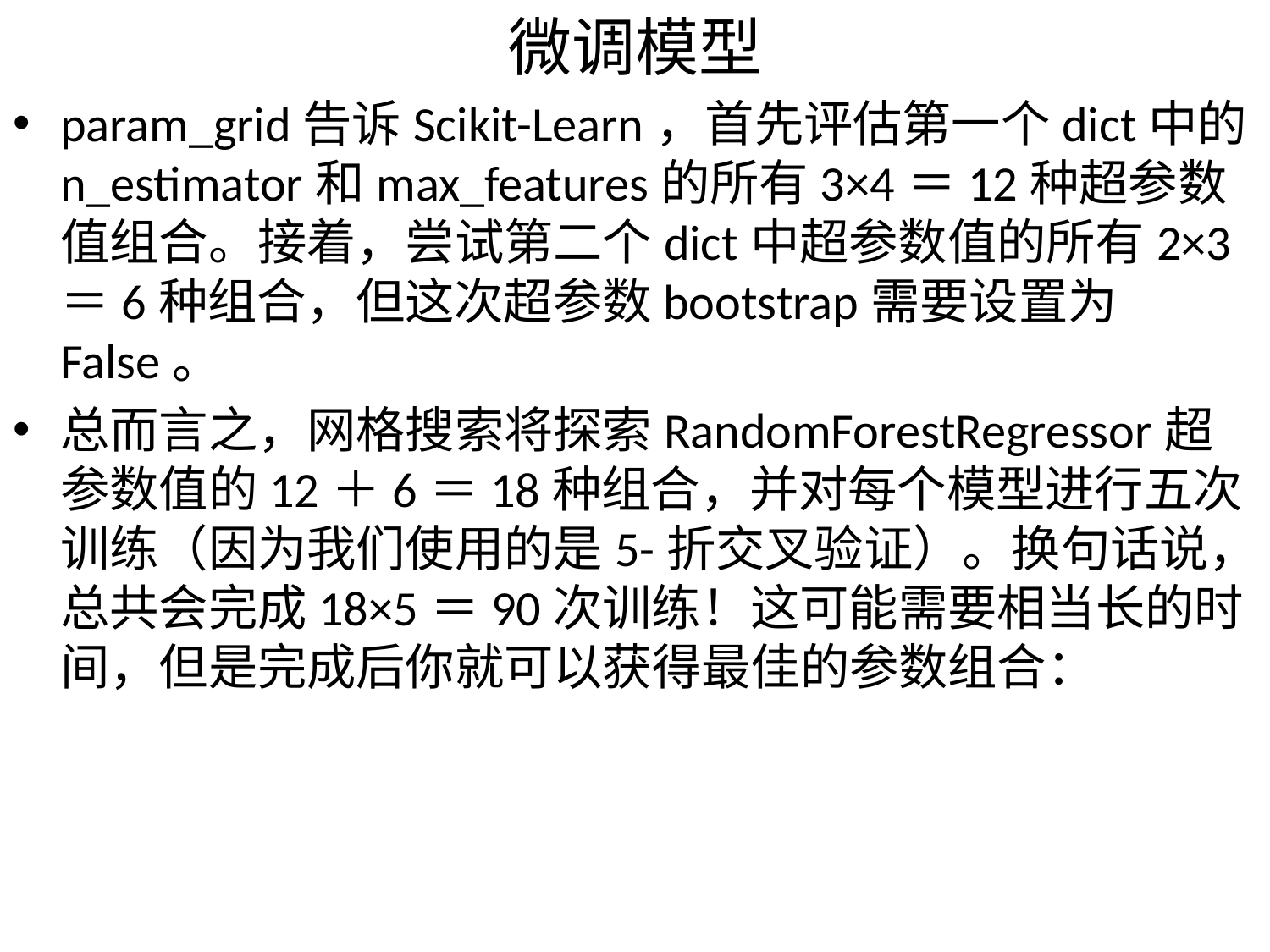

# 微调模型
param_grid告诉Scikit-Learn，首先评估第一个dict中的n_estimator和max_features的所有3×4＝12种超参数值组合。接着，尝试第二个dict中超参数值的所有2×3＝6种组合，但这次超参数bootstrap需要设置为False。
总而言之，网格搜索将探索RandomForestRegressor超参数值的12＋6＝18种组合，并对每个模型进行五次训练（因为我们使用的是5-折交叉验证）。换句话说，总共会完成18×5＝90次训练！这可能需要相当长的时间，但是完成后你就可以获得最佳的参数组合：